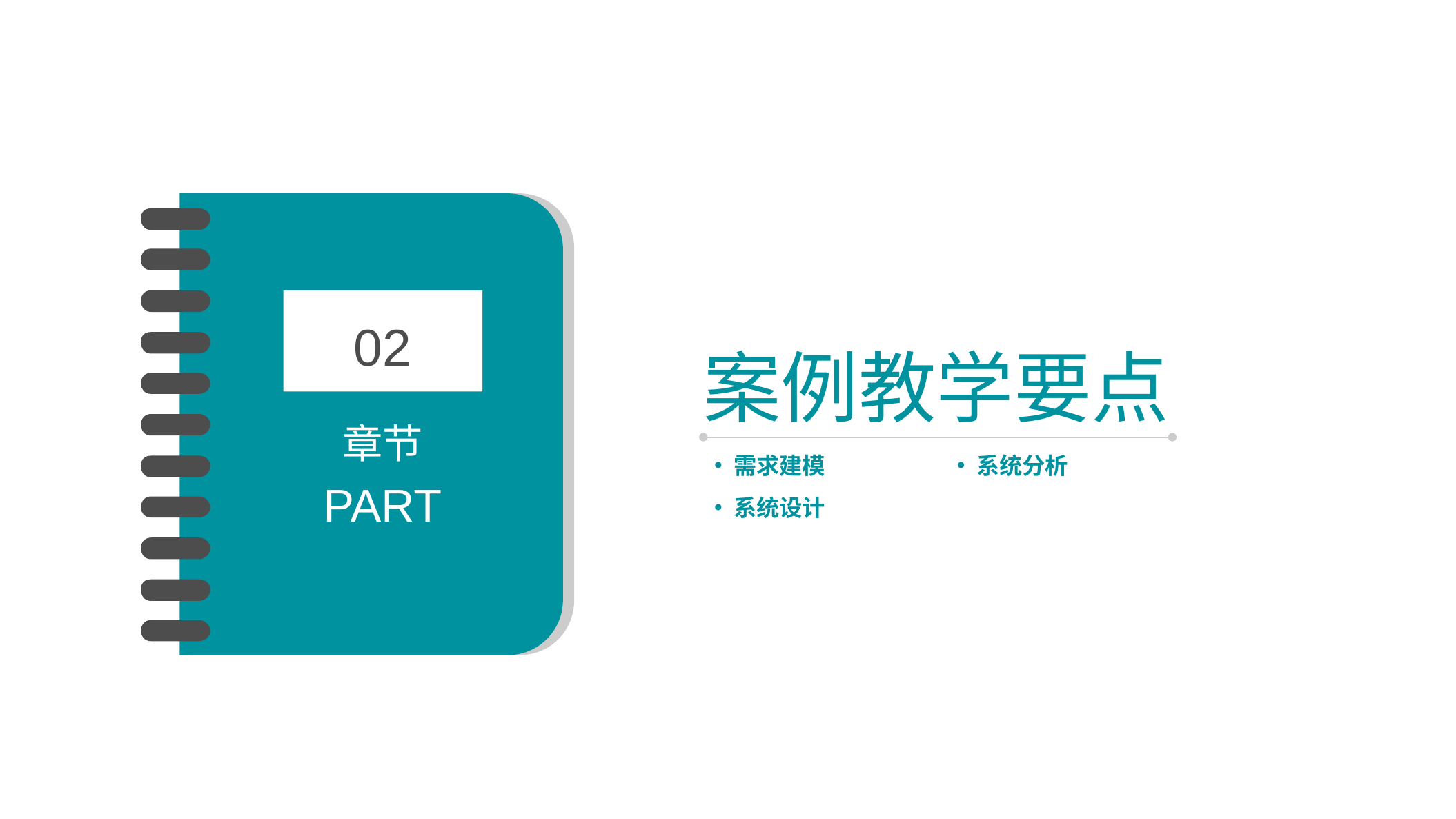

02
章节
PART
案例教学要点
需求建模
系统分析
系统设计